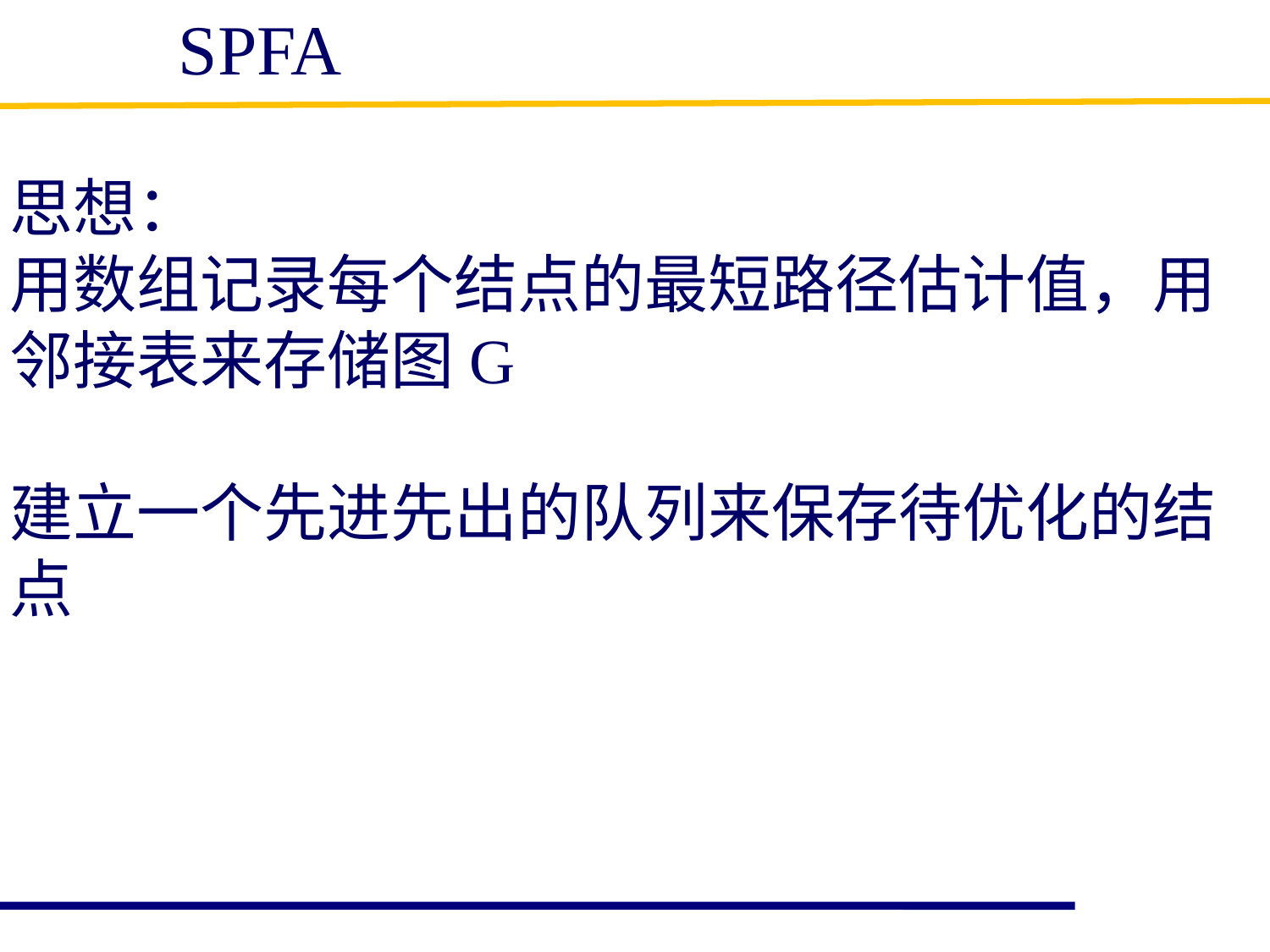

SPFA
思想：
用数组记录每个结点的最短路径估计值，用邻接表来存储图G

建立一个先进先出的队列来保存待优化的结点